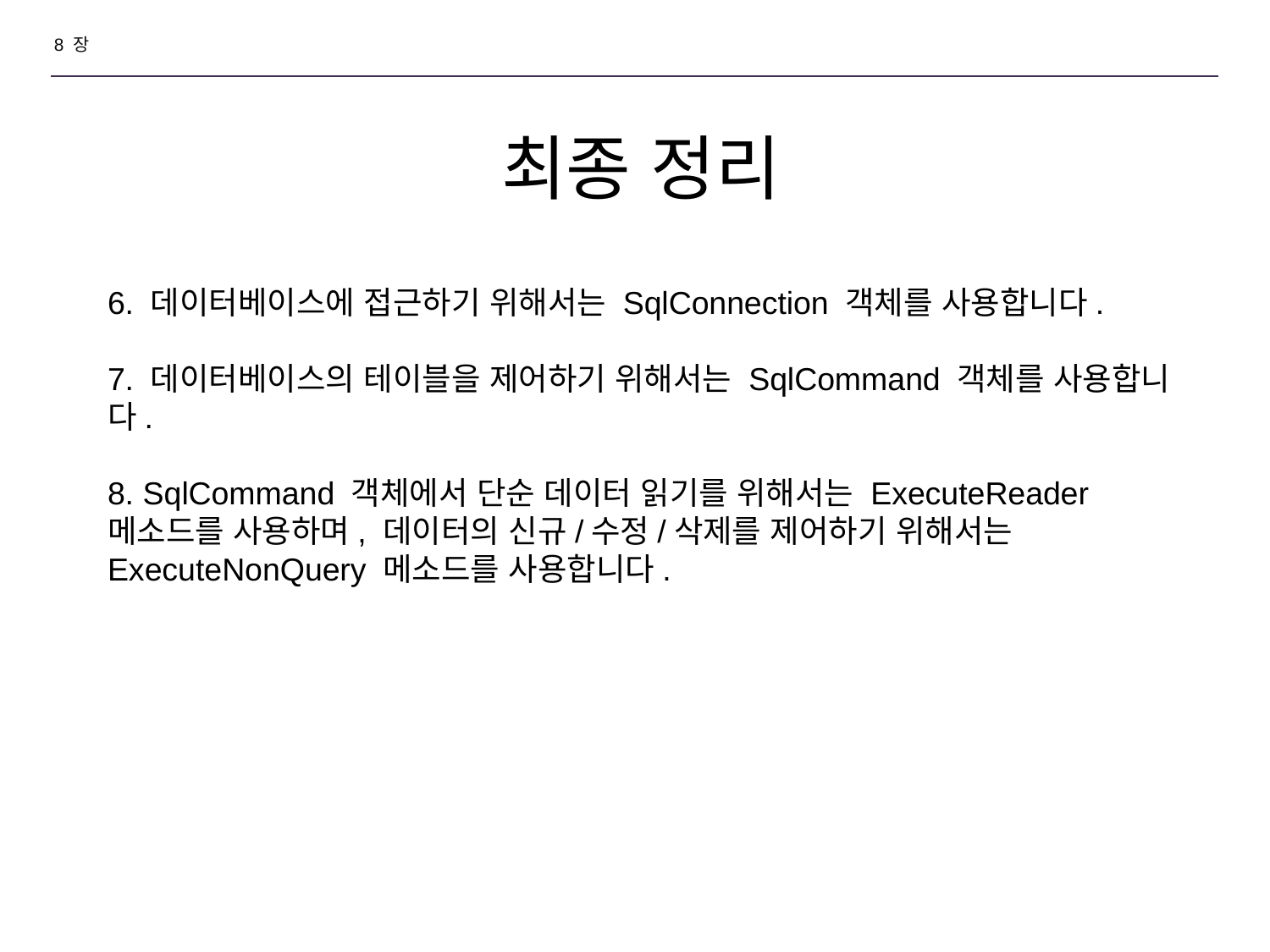

8 장
# 최종 정리

6. 데이터베이스에 접근하기 위해서는 SqlConnection 객체를 사용합니다.

7. 데이터베이스의 테이블을 제어하기 위해서는 SqlCommand 객체를 사용합니다.

8. SqlCommand 객체에서 단순 데이터 읽기를 위해서는 ExecuteReader 메소드를 사용하며, 데이터의 신규/수정/삭제를 제어하기 위해서는 ExecuteNonQuery 메소드를 사용합니다.